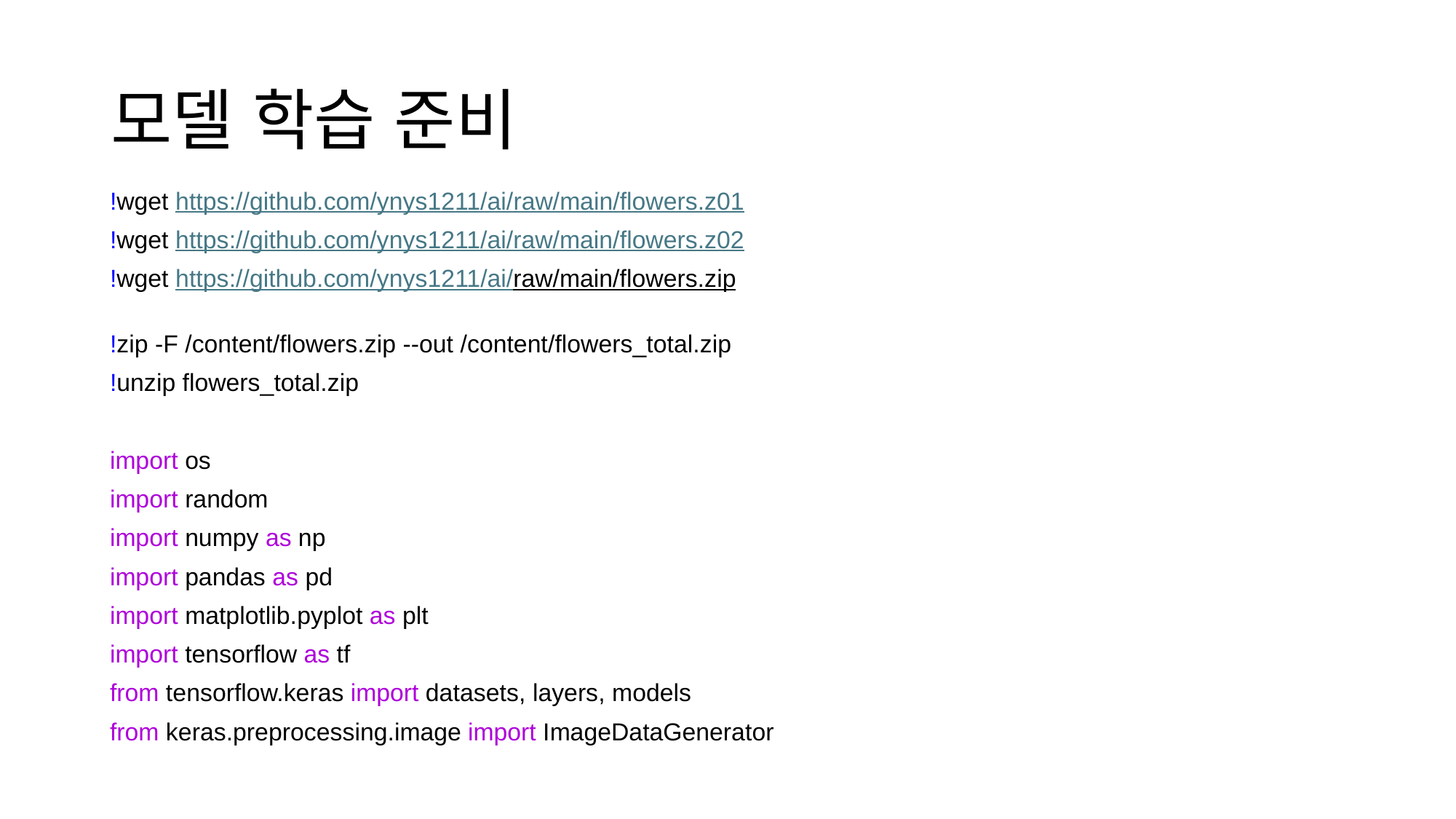

# 모델 학습 준비
!wget https://github.com/ynys1211/ai/raw/main/flowers.z01
!wget https://github.com/ynys1211/ai/raw/main/flowers.z02
!wget https://github.com/ynys1211/ai/raw/main/flowers.zip
!zip -F /content/flowers.zip --out /content/flowers_total.zip
!unzip flowers_total.zip

import os
import random
import numpy as np
import pandas as pd
import matplotlib.pyplot as plt
import tensorflow as tf
from tensorflow.keras import datasets, layers, models
from keras.preprocessing.image import ImageDataGenerator